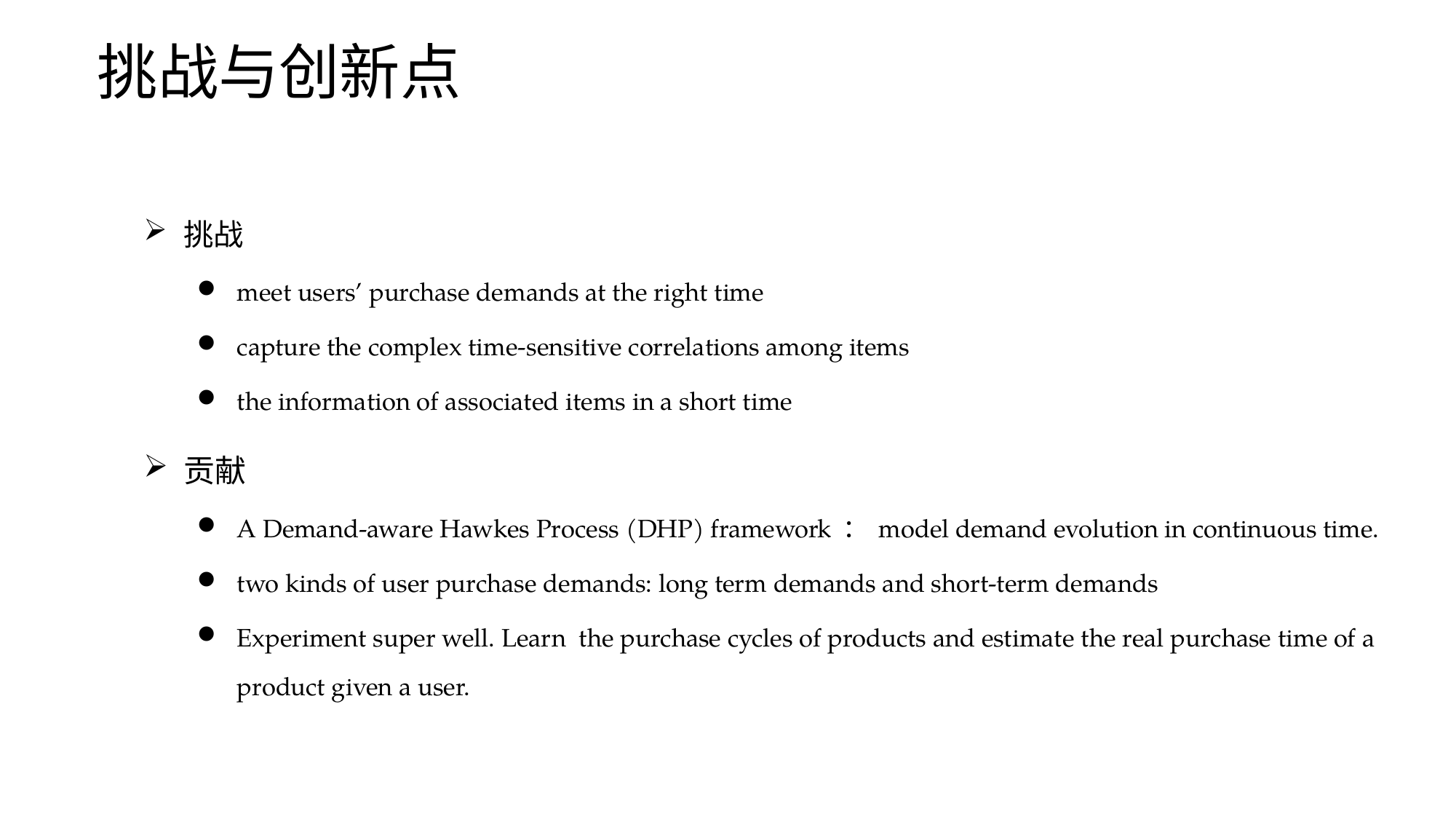

# 挑战与创新点
挑战
meet users’ purchase demands at the right time
capture the complex time-sensitive correlations among items
the information of associated items in a short time
贡献
A Demand-aware Hawkes Process (DHP) framework ： model demand evolution in continuous time.
two kinds of user purchase demands: long term demands and short-term demands
Experiment super well. Learn  the purchase cycles of products and estimate the real purchase time of a product given a user.